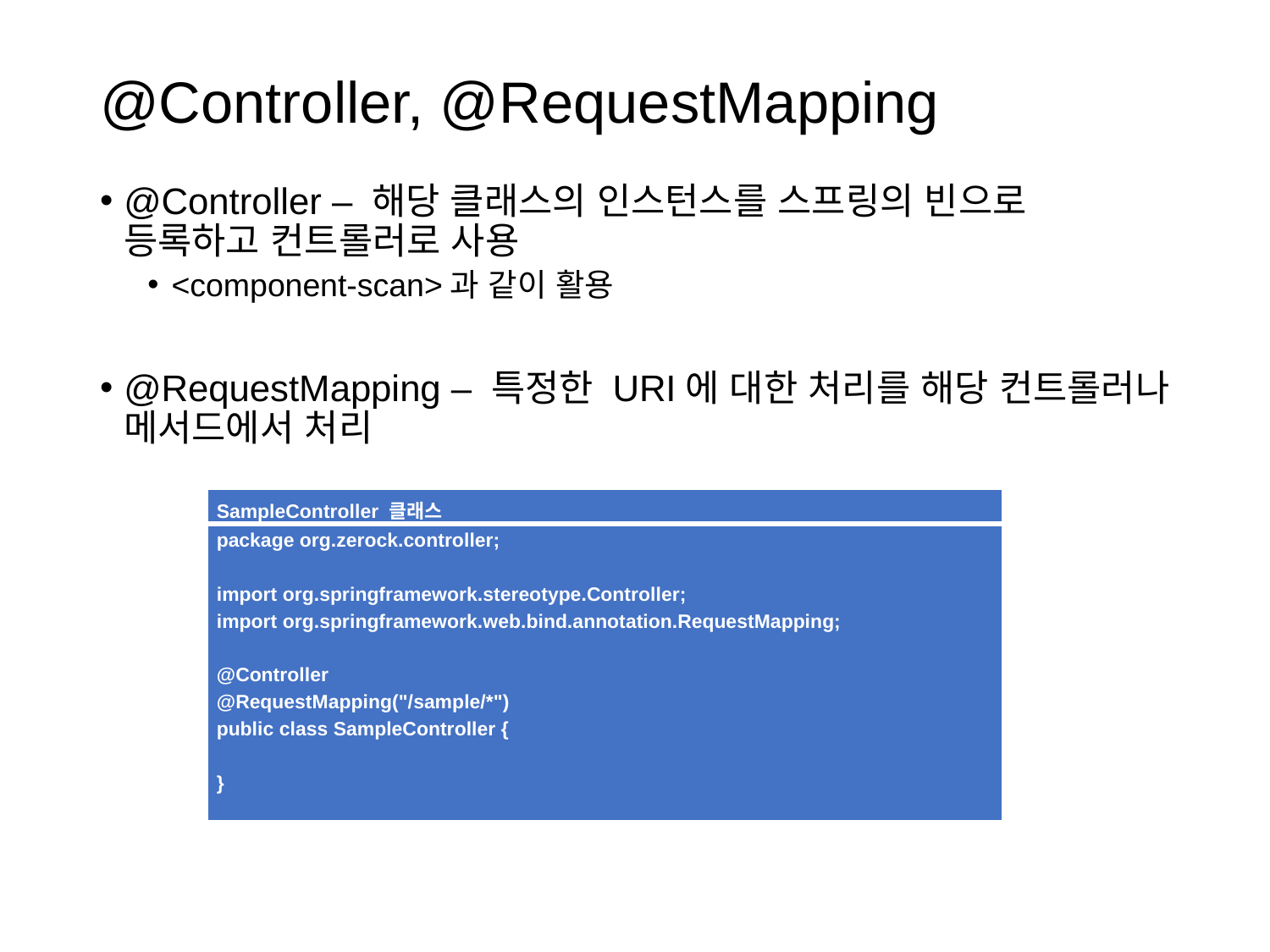

# @Controller, @RequestMapping
@Controller – 해당 클래스의 인스턴스를 스프링의 빈으로 등록하고 컨트롤러로 사용
<component-scan>과 같이 활용

@RequestMapping – 특정한 URI에 대한 처리를 해당 컨트롤러나 메서드에서 처리

| SampleController 클래스 |
| --- |
| package org.zerock.controller;   import org.springframework.stereotype.Controller; import org.springframework.web.bind.annotation.RequestMapping;   @Controller @RequestMapping("/sample/\*") public class SampleController {   } |